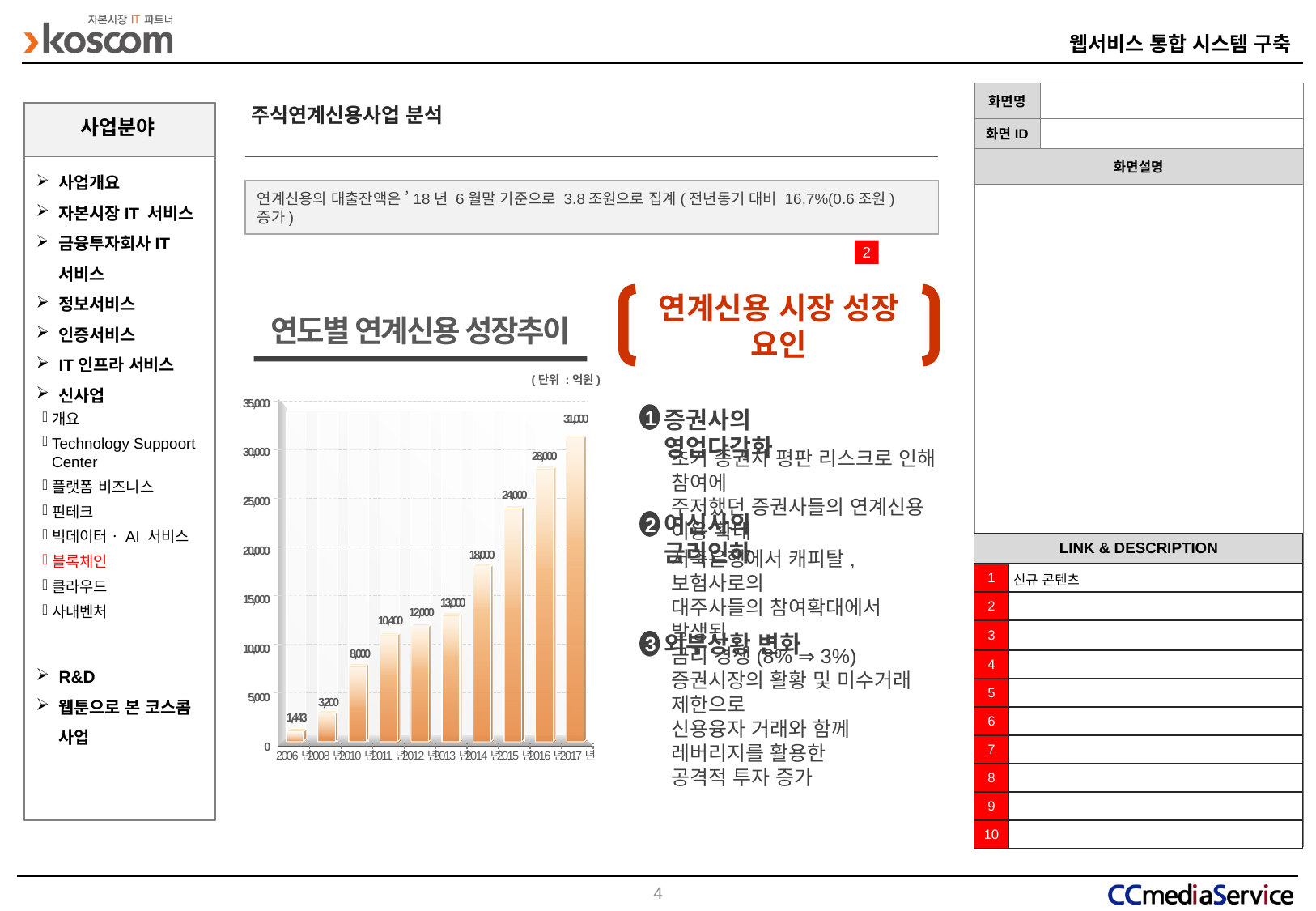

주식연계신용사업 분석
사업분야
사업개요
자본시장IT 서비스
금융투자회사IT 서비스
정보서비스
인증서비스
IT인프라 서비스
신사업
연계신용의 대출잔액은 ’18년 6월말 기준으로 3.8조원으로 집계(전년동기 대비 16.7%(0.6조원) 증가)
2

연계신용 시장 성장 요인
연도별 연계신용 성장추이

(단위 :억원)
35,000
30,000
25,000
20,000
15,000
10,000
5,000
0

증권사의 영업다각화
1

31,000

초기 증권사 평판 리스크로 인해 참여에
주저했던 증권사들의 연계신용 이용 확대
28,000

24,000

여신사의 금리인하
2
저축은행에서 캐피탈, 보험사로의
대주사들의 참여확대에서 발생된
금리 경쟁(8% ⇒ 3%)
18,000

13,000
12,000

10,400

외부상황 변화

3
8,000

증권시장의 활황 및 미수거래 제한으로
신용융자 거래와 함께 레버리지를 활용한
공격적 투자 증가
3,200

1,443

2006년
2008년
2010년
2011년
2012년
2013년
2014년
2015년
2016년
2017년
개요
Technology Suppoort Center
플랫폼 비즈니스
핀테크
빅데이터ㆍAI 서비스
블록체인
클라우드
사내벤처
| LINK & DESCRIPTION |  |
| --- | --- |
| 1 | 신규 콘텐츠 |
| 2 |  |
| 3 |  |
| 4 |  |
| 5 |  |
| 6 |  |
| 7 |  |
| 8 |  |
| 9 |  |
| 10 |  |
R&D
웹툰으로 본 코스콤 사업
4